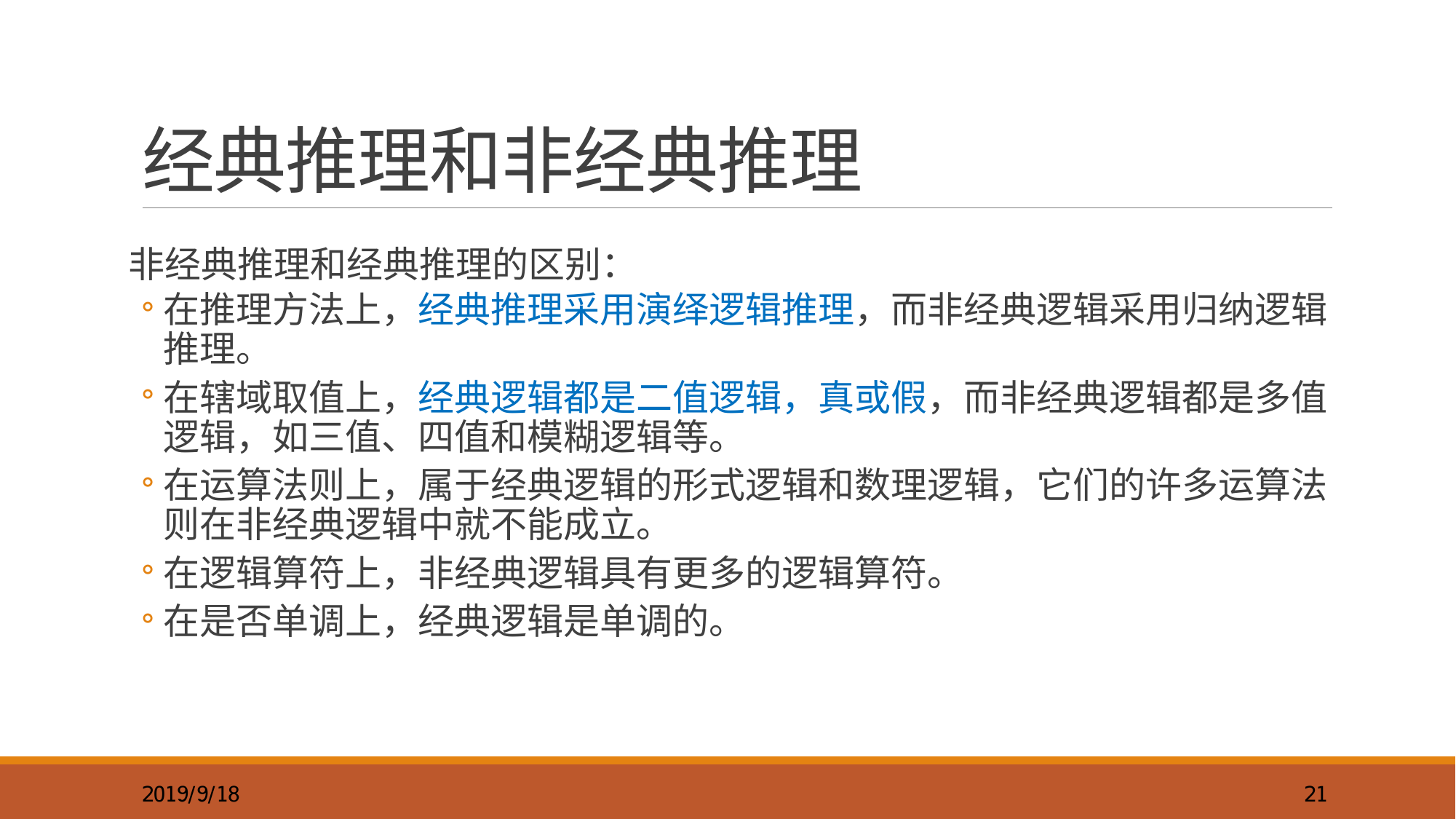

# 经典推理和非经典推理
非经典推理和经典推理的区别：
在推理方法上，经典推理采用演绎逻辑推理，而非经典逻辑采用归纳逻辑推理。
在辖域取值上，经典逻辑都是二值逻辑，真或假，而非经典逻辑都是多值逻辑，如三值、四值和模糊逻辑等。
在运算法则上，属于经典逻辑的形式逻辑和数理逻辑，它们的许多运算法则在非经典逻辑中就不能成立。
在逻辑算符上，非经典逻辑具有更多的逻辑算符。
在是否单调上，经典逻辑是单调的。
2019/9/18
21